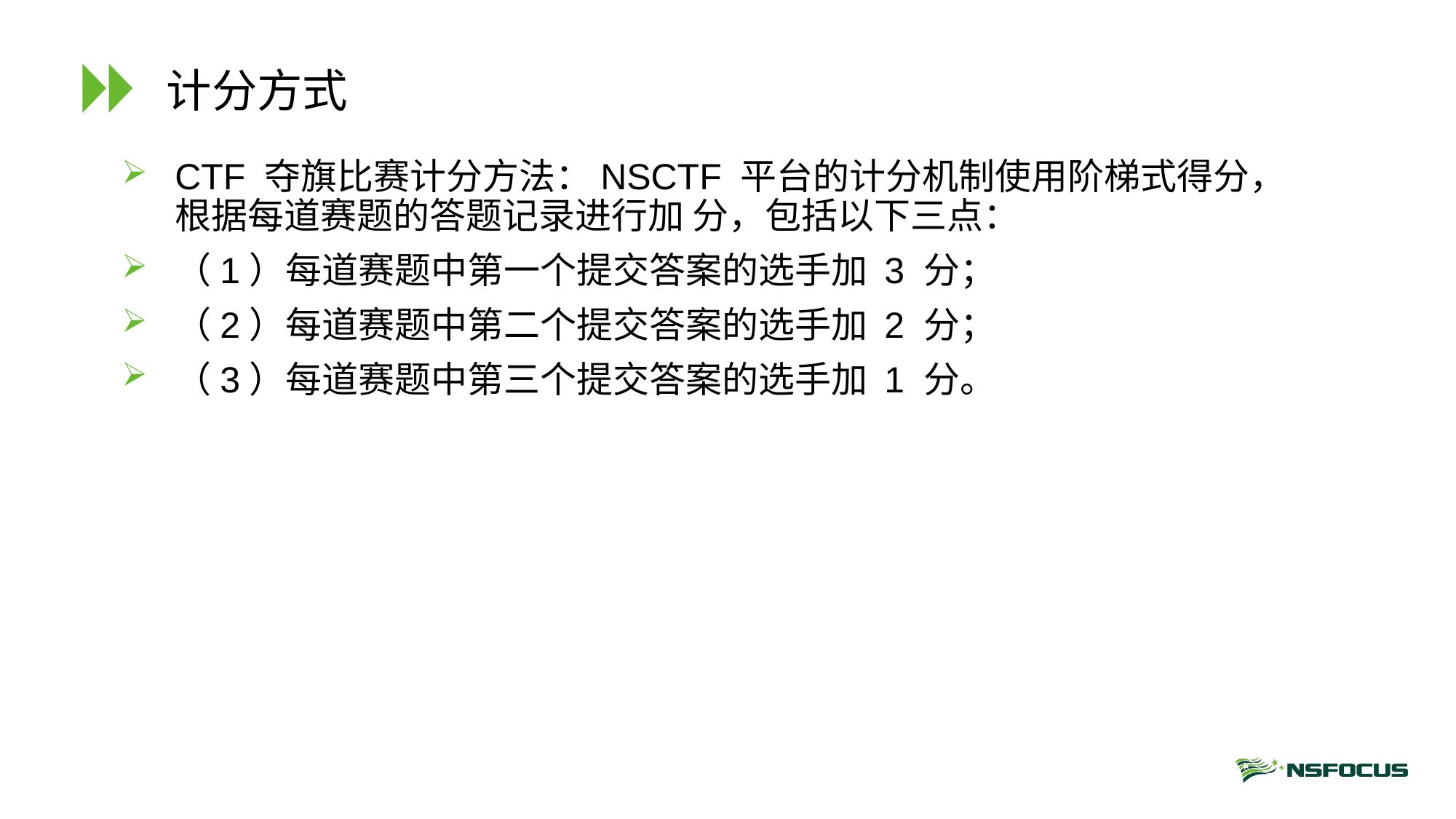

# 计分方式
CTF 夺旗比赛计分方法：NSCTF 平台的计分机制使用阶梯式得分，根据每道赛题的答题记录进行加 分，包括以下三点：
（1）每道赛题中第一个提交答案的选手加 3 分；
（2）每道赛题中第二个提交答案的选手加 2 分；
（3）每道赛题中第三个提交答案的选手加 1 分。